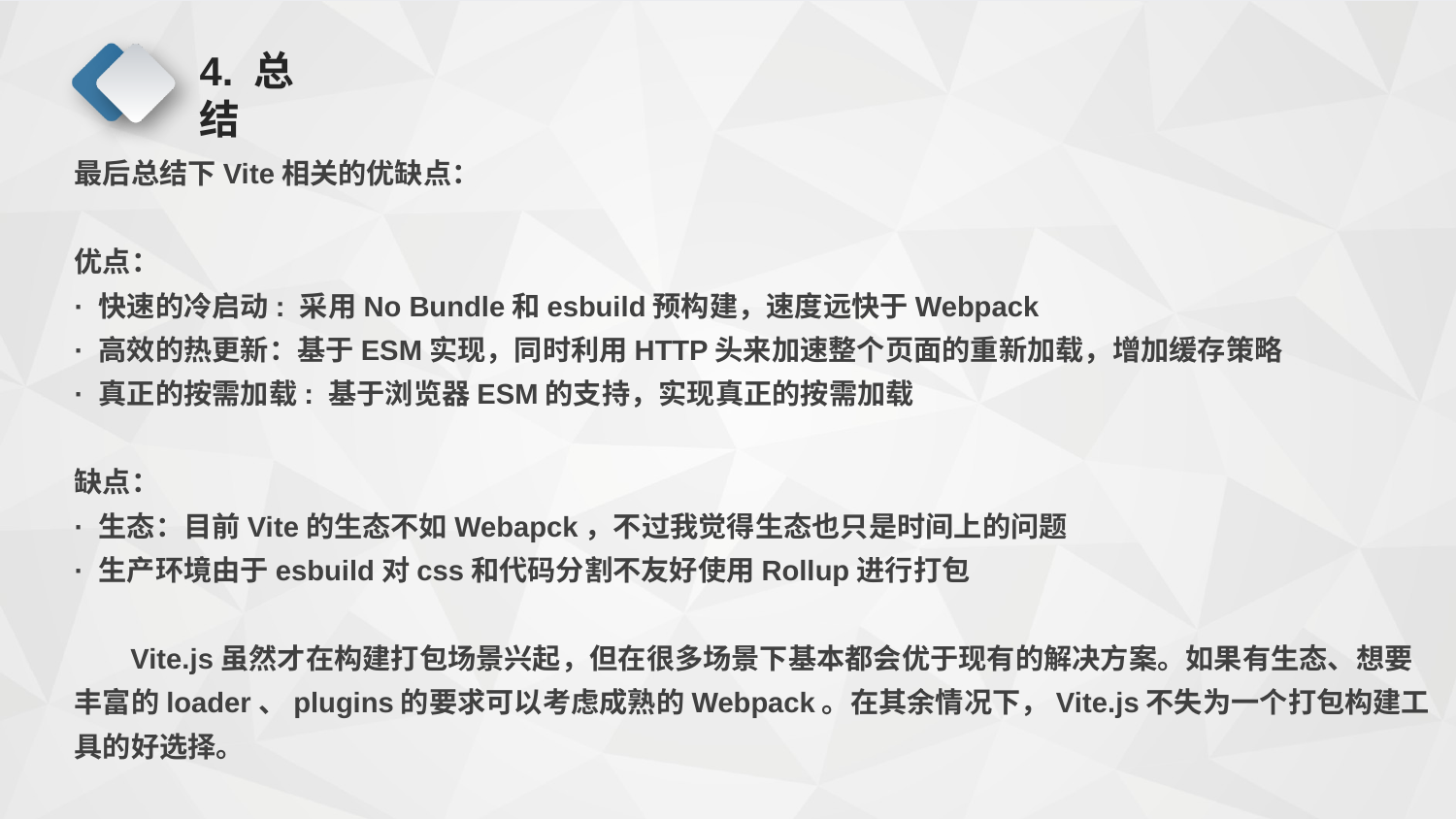

# 4. 总结
最后总结下Vite相关的优缺点：

优点：
· 快速的冷启动: 采用No Bundle和esbuild预构建，速度远快于Webpack
· 高效的热更新：基于ESM实现，同时利用HTTP头来加速整个页面的重新加载，增加缓存策略
· 真正的按需加载: 基于浏览器ESM的支持，实现真正的按需加载

缺点：
· 生态：目前Vite的生态不如Webapck，不过我觉得生态也只是时间上的问题
· 生产环境由于esbuild对css和代码分割不友好使用Rollup进行打包

       Vite.js虽然才在构建打包场景兴起，但在很多场景下基本都会优于现有的解决方案。如果有生态、想要丰富的loader、plugins的要求可以考虑成熟的Webpack。在其余情况下，Vite.js不失为一个打包构建工具的好选择。